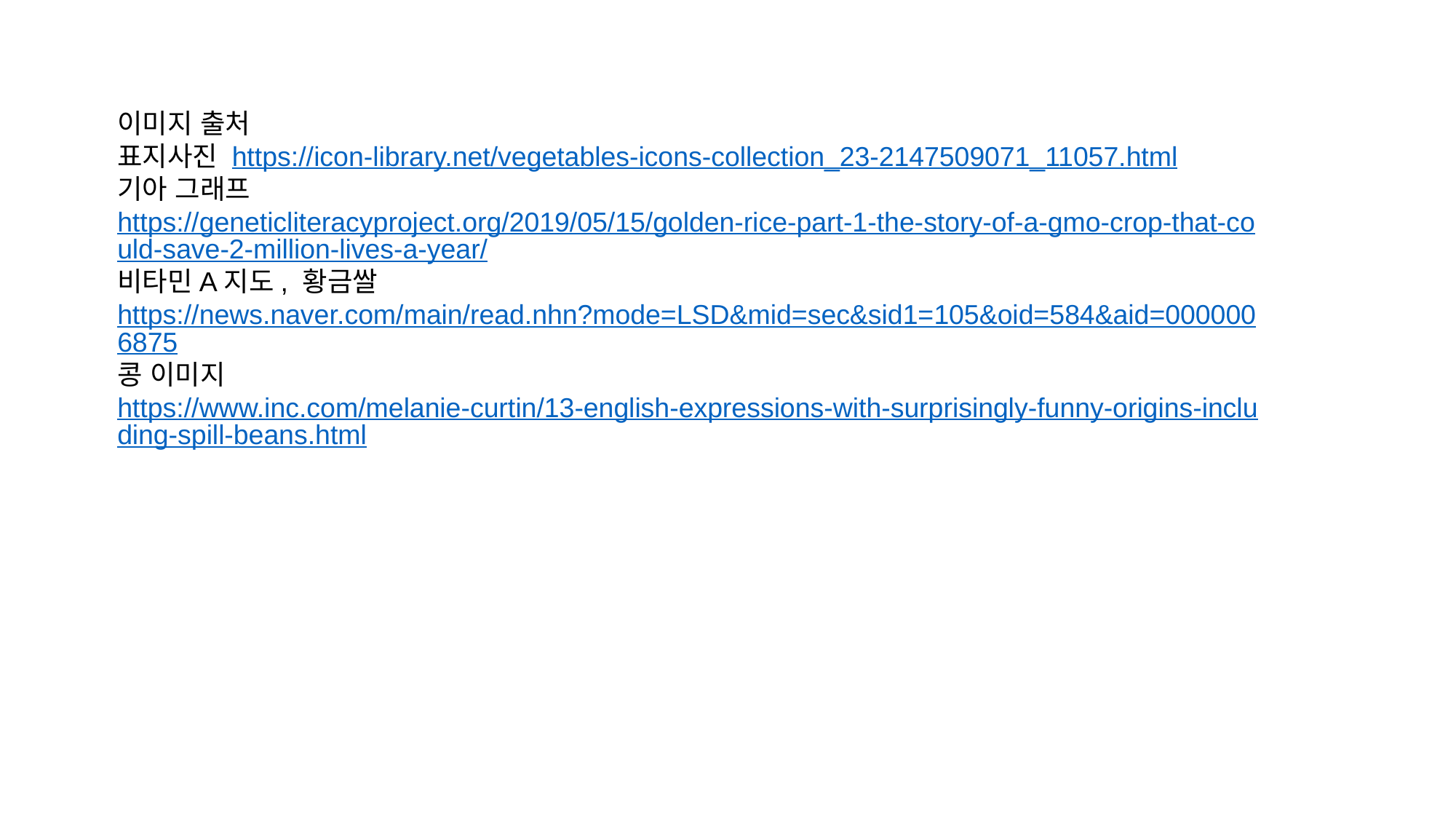

이미지 출처
표지사진 https://icon-library.net/vegetables-icons-collection_23-2147509071_11057.html
기아 그래프 https://geneticliteracyproject.org/2019/05/15/golden-rice-part-1-the-story-of-a-gmo-crop-that-could-save-2-million-lives-a-year/
비타민A지도, 황금쌀https://news.naver.com/main/read.nhn?mode=LSD&mid=sec&sid1=105&oid=584&aid=0000006875
콩 이미지 https://www.inc.com/melanie-curtin/13-english-expressions-with-surprisingly-funny-origins-including-spill-beans.html